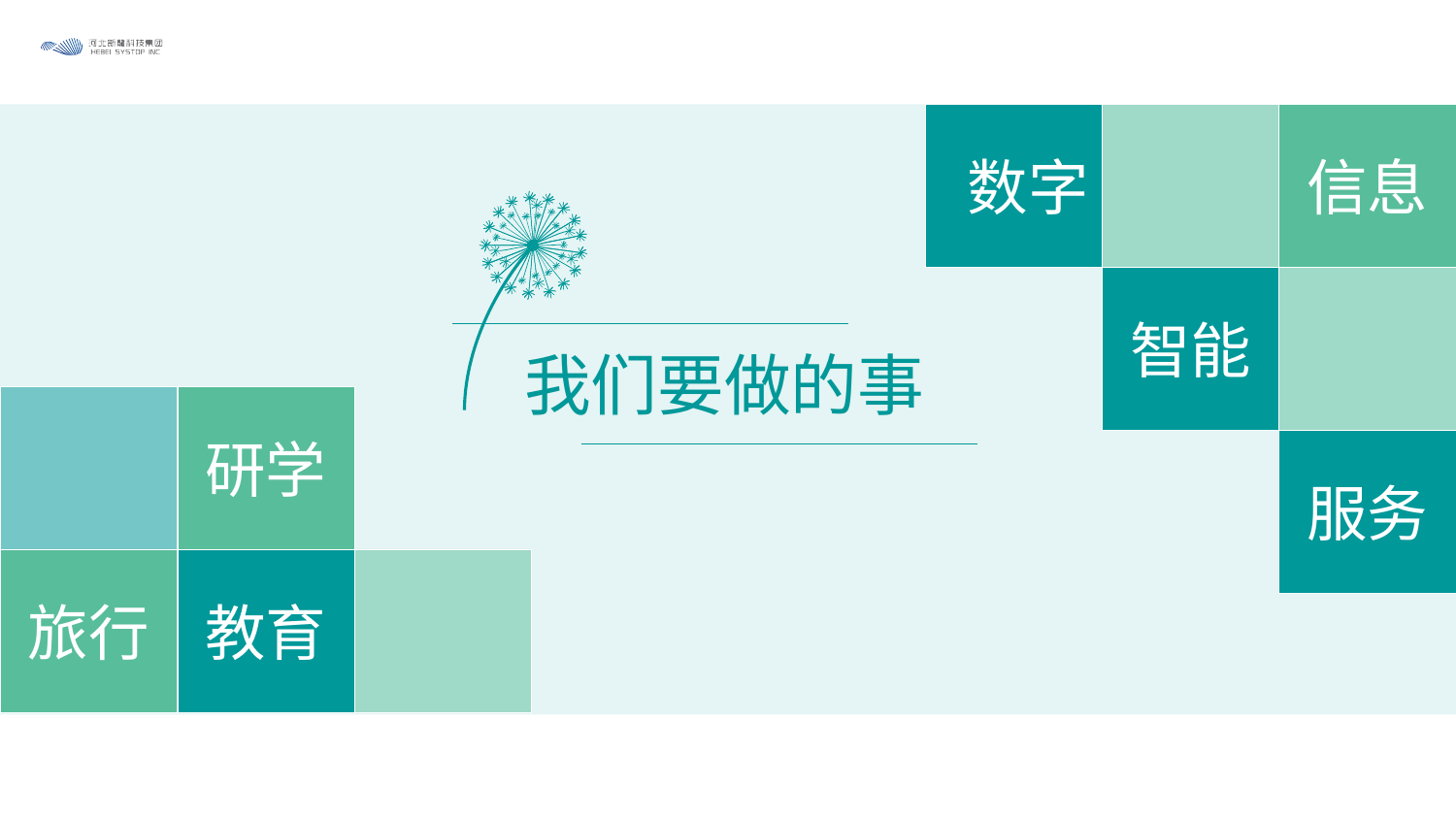

数字

信息

智能

我们要做的事

研学
服务
旅行
教育